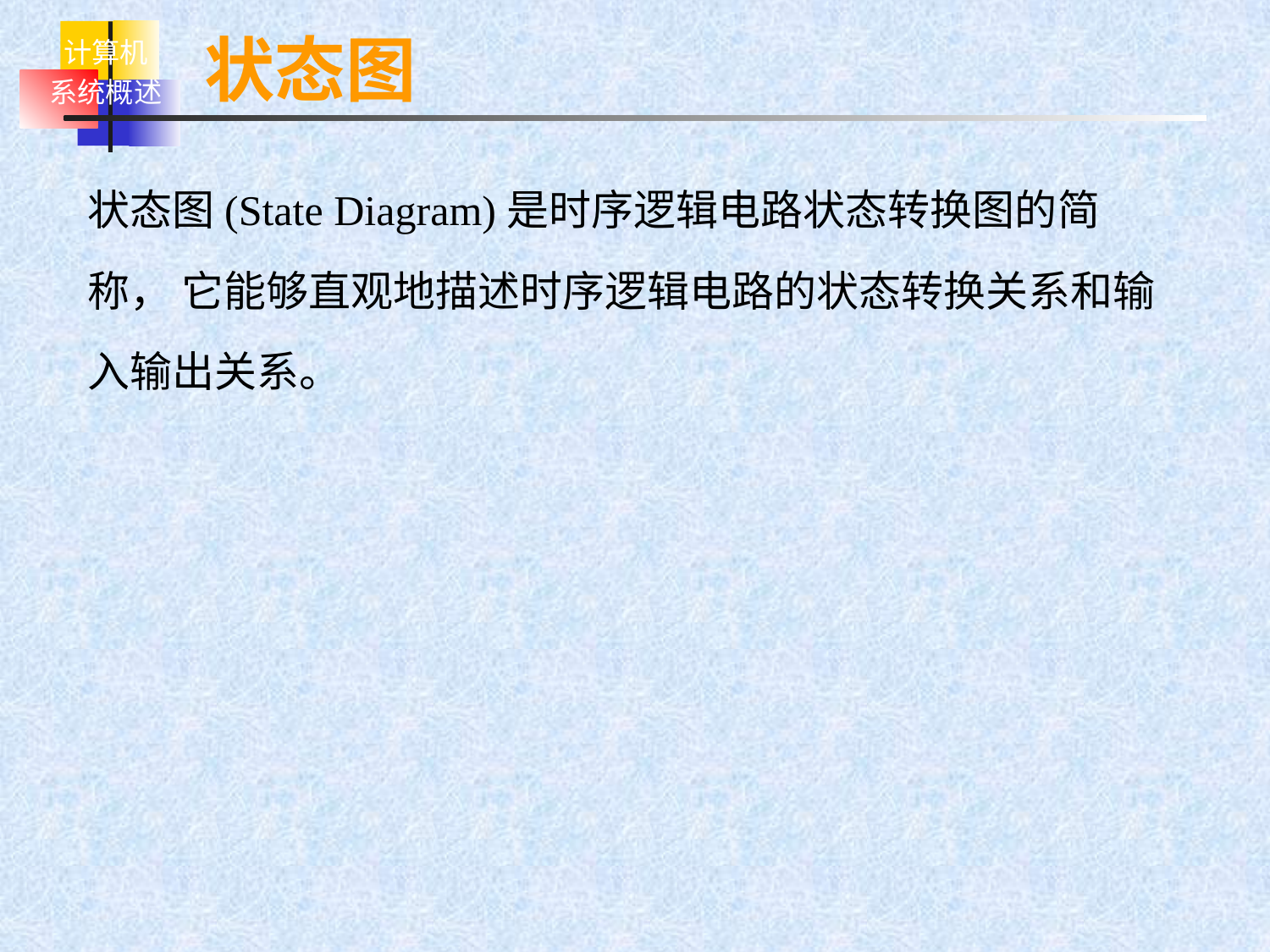

# 状态图
状态图(State Diagram)是时序逻辑电路状态转换图的简称， 它能够直观地描述时序逻辑电路的状态转换关系和输入输出关系。